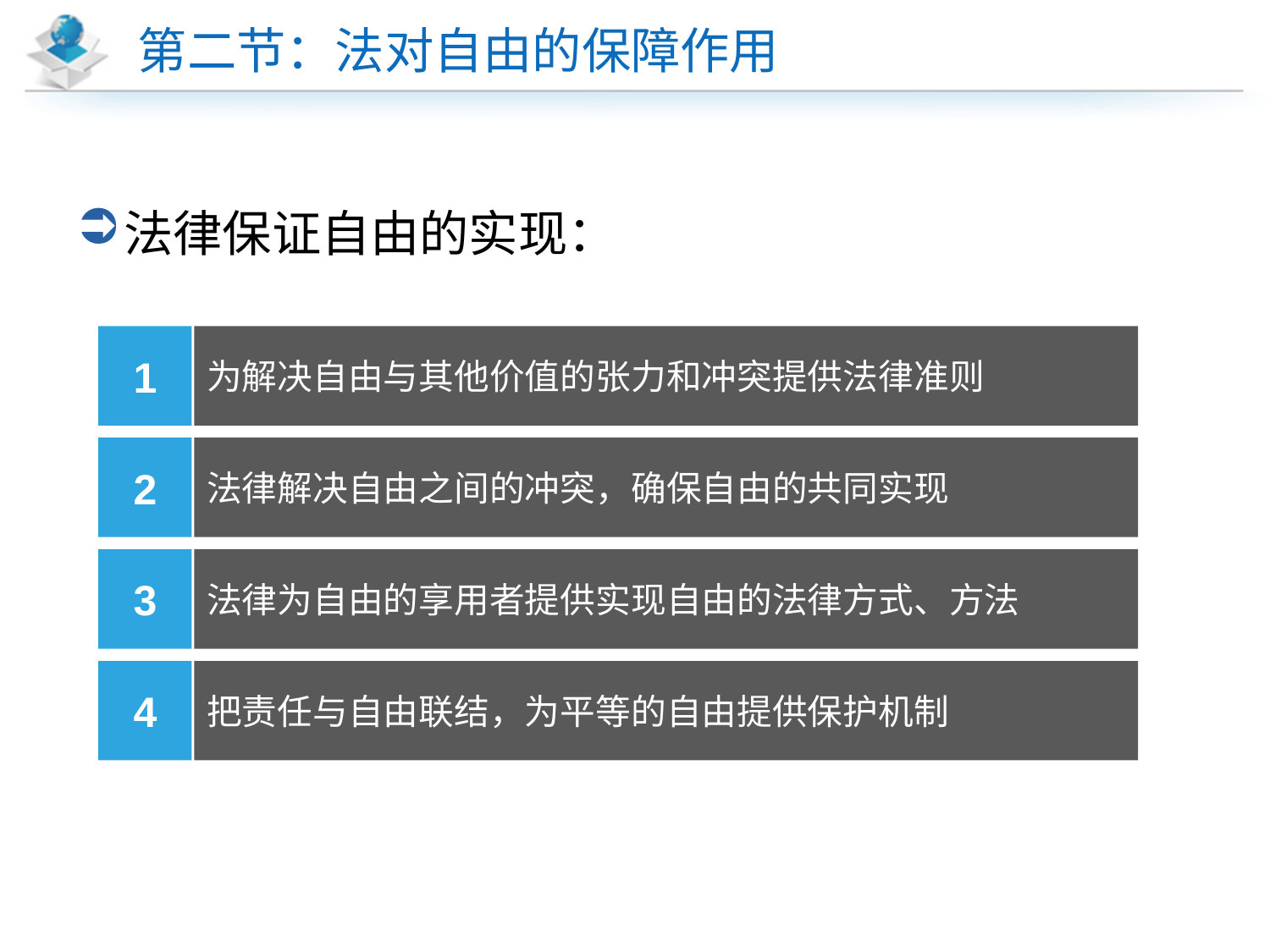

# 第二节：法对自由的保障作用
法律保证自由的实现：
1
为解决自由与其他价值的张力和冲突提供法律准则
2
法律解决自由之间的冲突，确保自由的共同实现
3
法律为自由的享用者提供实现自由的法律方式、方法
4
把责任与自由联结，为平等的自由提供保护机制